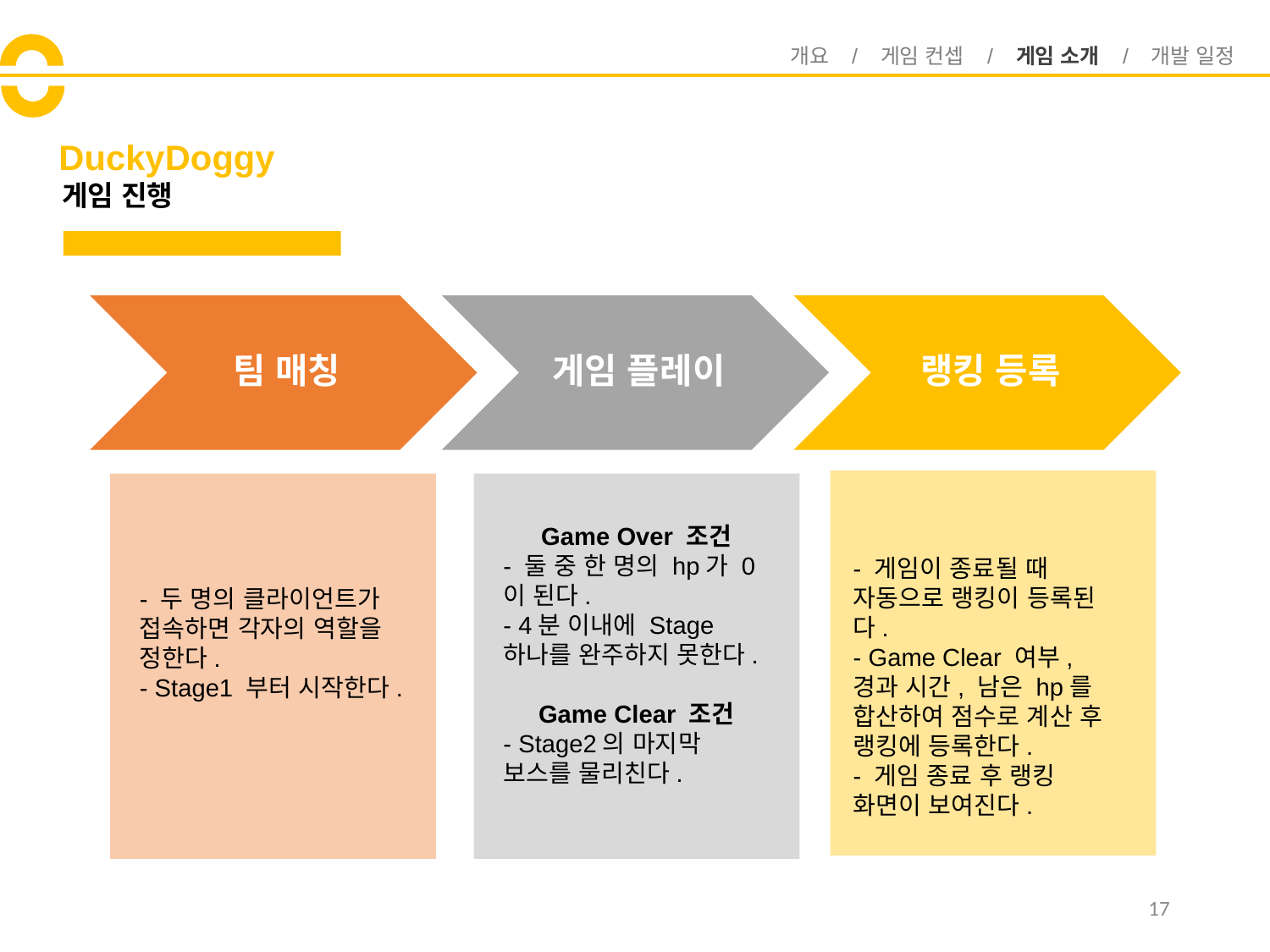

개요   /   게임 컨셉   /   게임 소개   /   개발 일정

팀 매칭
게임 플레이
랭킹 등록
DuckyDoggy
게임 진행

Game Over 조건
- 둘 중 한 명의 hp가 0이 된다.
- 4분 이내에 Stage 하나를 완주하지 못한다.

Game Clear 조건
- Stage2의 마지막 보스를 물리친다.

- 게임이 종료될 때 자동으로 랭킹이 등록된다.
- Game Clear 여부, 경과 시간, 남은 hp를 합산하여 점수로 계산 후 랭킹에 등록한다.
- 게임 종료 후 랭킹 화면이 보여진다.
- 두 명의 클라이언트가 접속하면 각자의 역할을 정한다.
- Stage1 부터 시작한다.
17